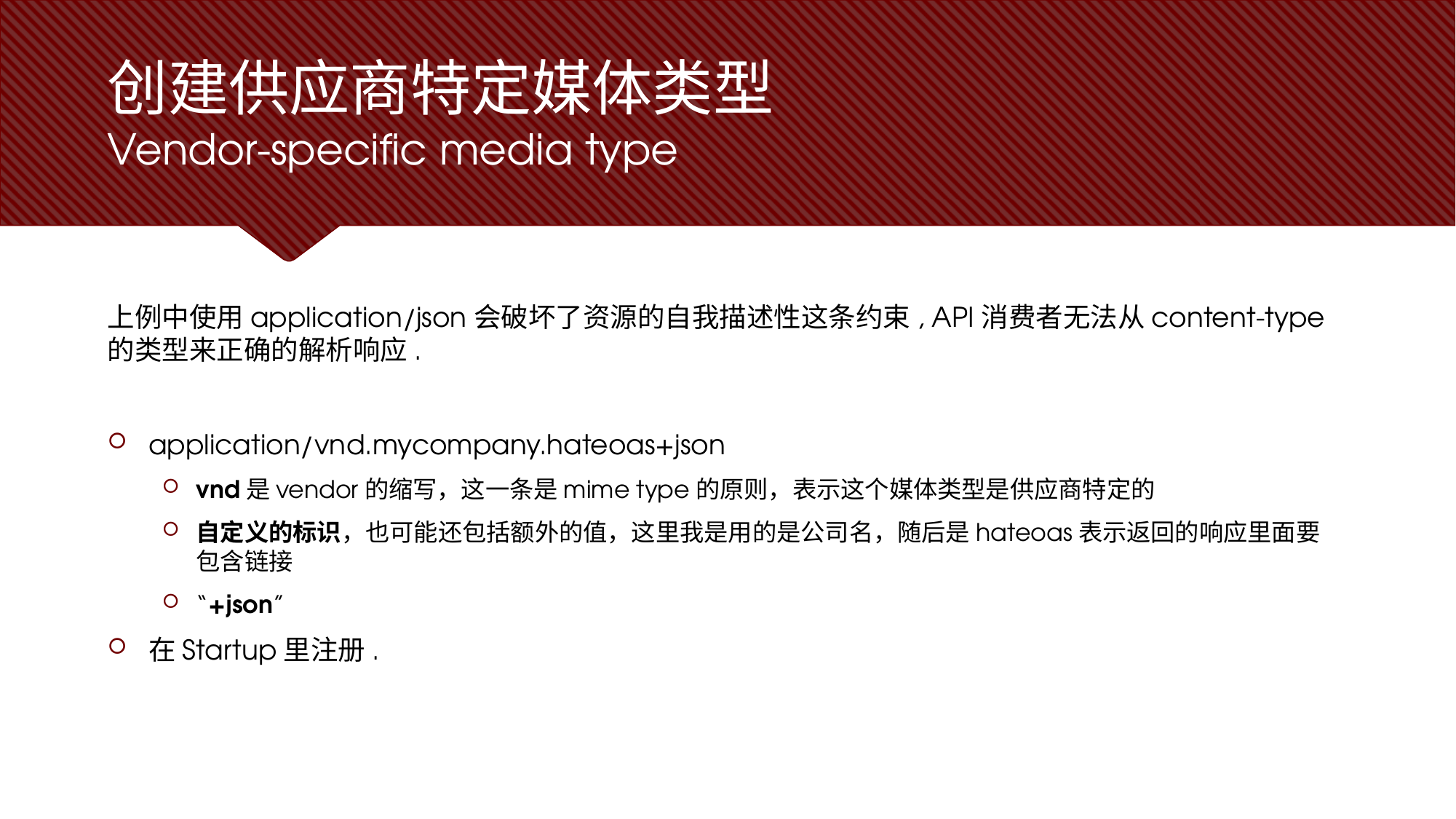

# 创建供应商特定媒体类型 Vendor-specific media type
上例中使用application/json会破坏了资源的自我描述性这条约束, API消费者无法从content-type的类型来正确的解析响应.

application/vnd.mycompany.hateoas+json
vnd是vendor的缩写，这一条是mime type的原则，表示这个媒体类型是供应商特定的
自定义的标识，也可能还包括额外的值，这里我是用的是公司名，随后是hateoas表示返回的响应里面要包含链接
“+json”
在Startup里注册.